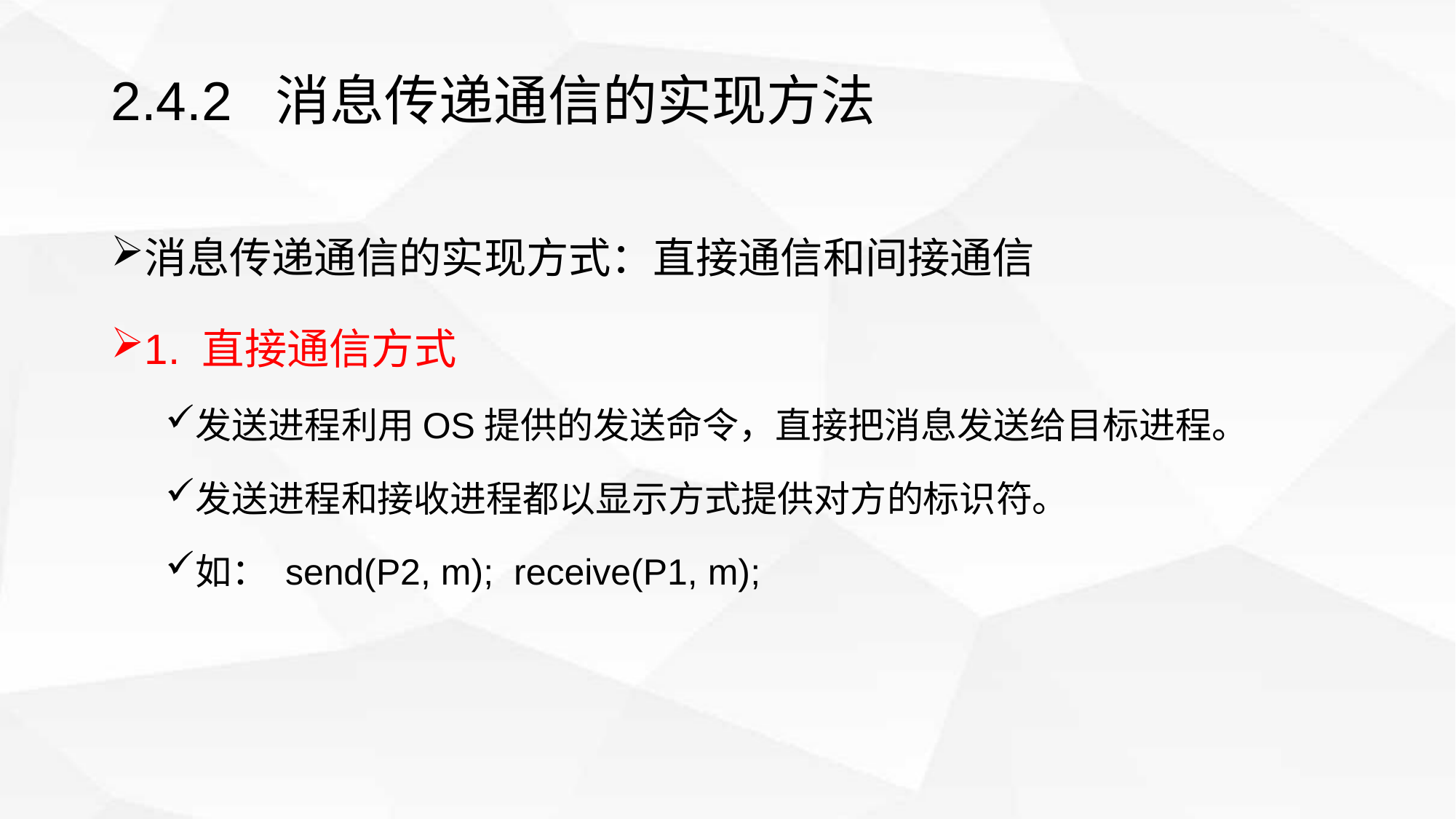

# 2.4.2  消息传递通信的实现方法
消息传递通信的实现方式：直接通信和间接通信
1. 直接通信方式
发送进程利用OS提供的发送命令，直接把消息发送给目标进程。
发送进程和接收进程都以显示方式提供对方的标识符。
如： send(P2, m);  receive(P1, m);